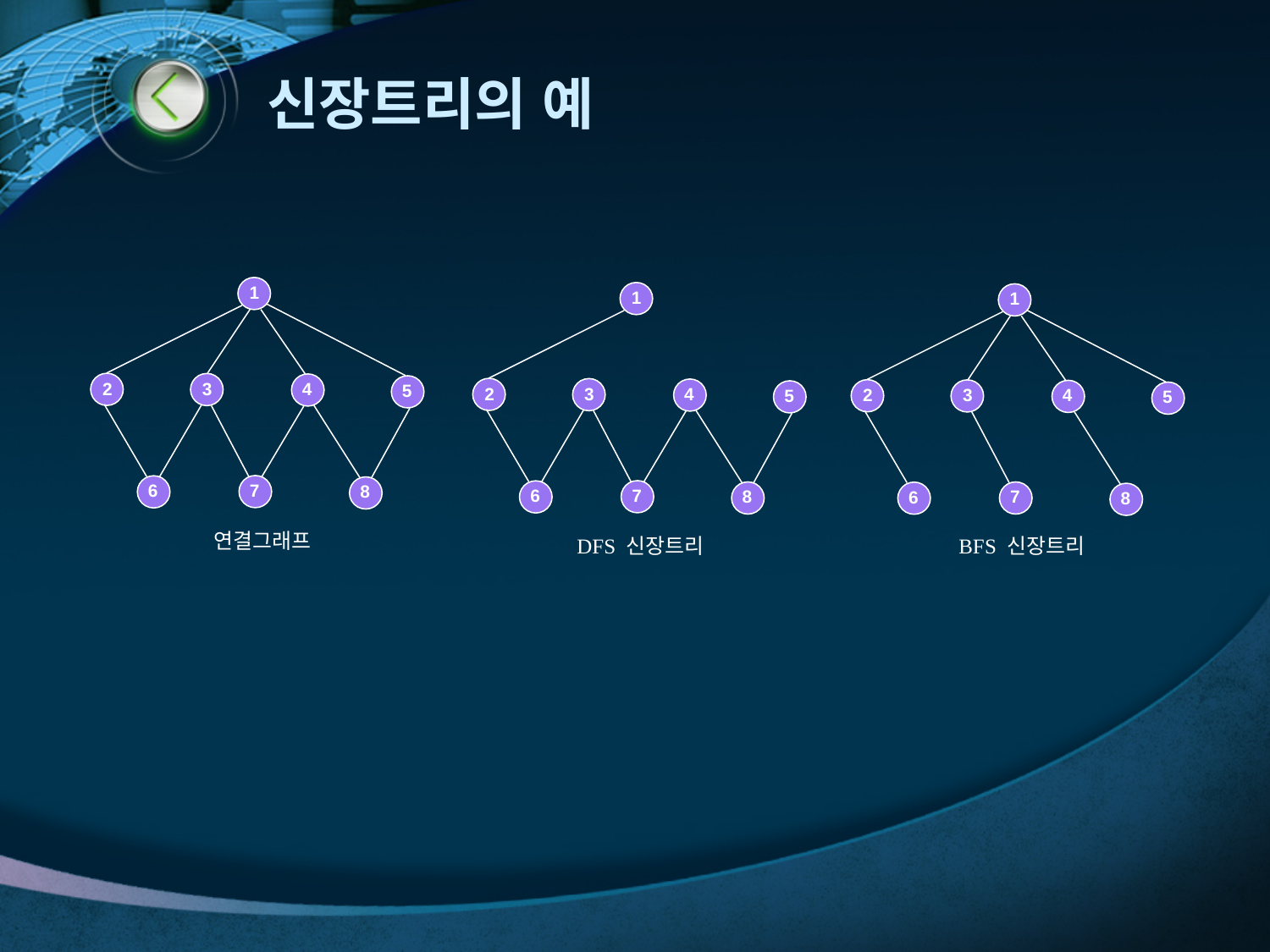

# 신장트리의 예
1

1

1

3

4

5

2

3

4

2

3

4

5

5

7

6
8

7

6
8
7

6

8

연결그래프
DFS 신장트리
BFS 신장트리
2